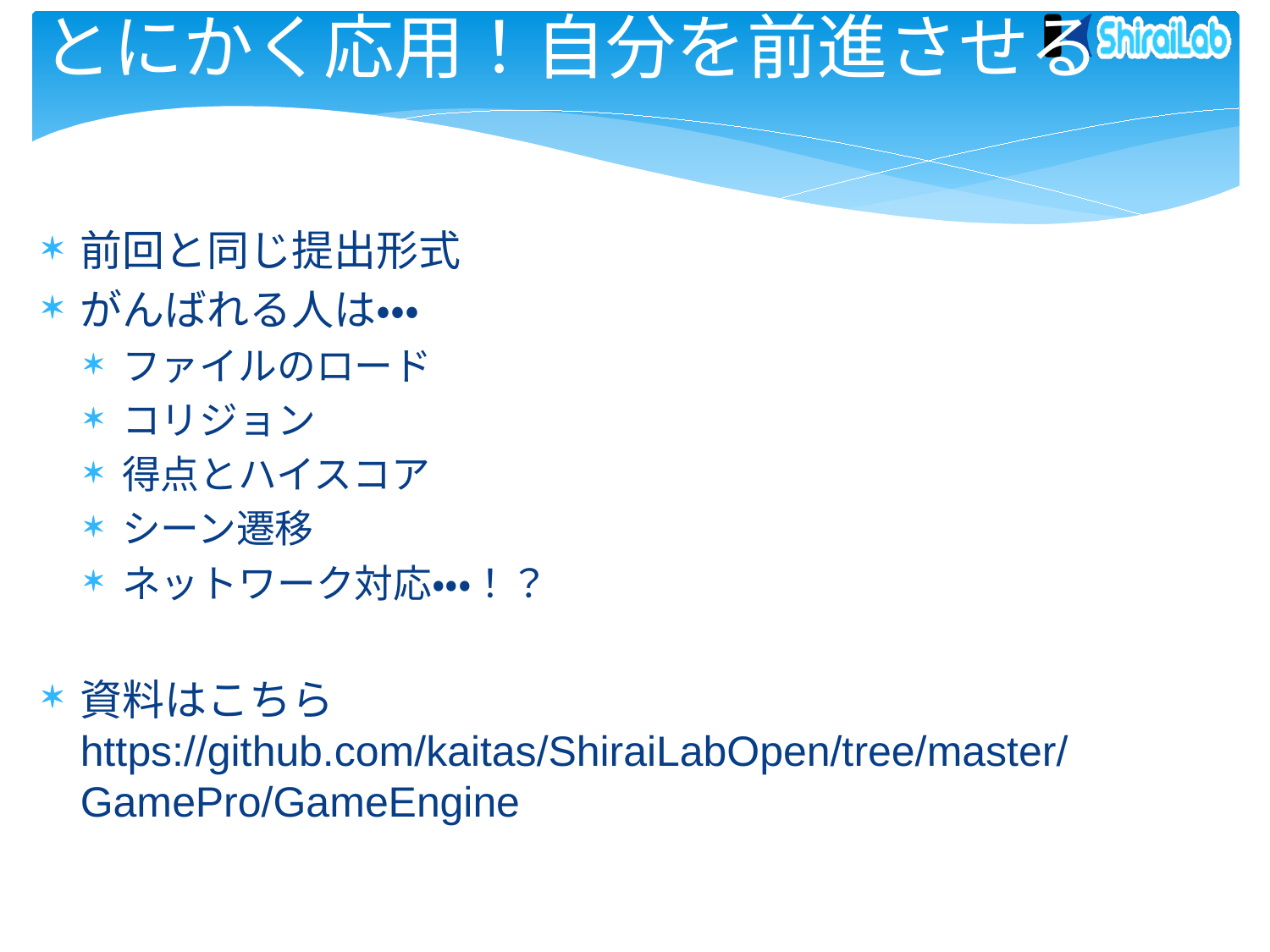

# とにかく応用！自分を前進させる
前回と同じ提出形式
がんばれる人は・・・
ファイルのロード
コリジョン
得点とハイスコア
シーン遷移
ネットワーク対応・・・！？

資料はこちら
https://github.com/kaitas/ShiraiLabOpen/tree/master/GamePro/GameEngine